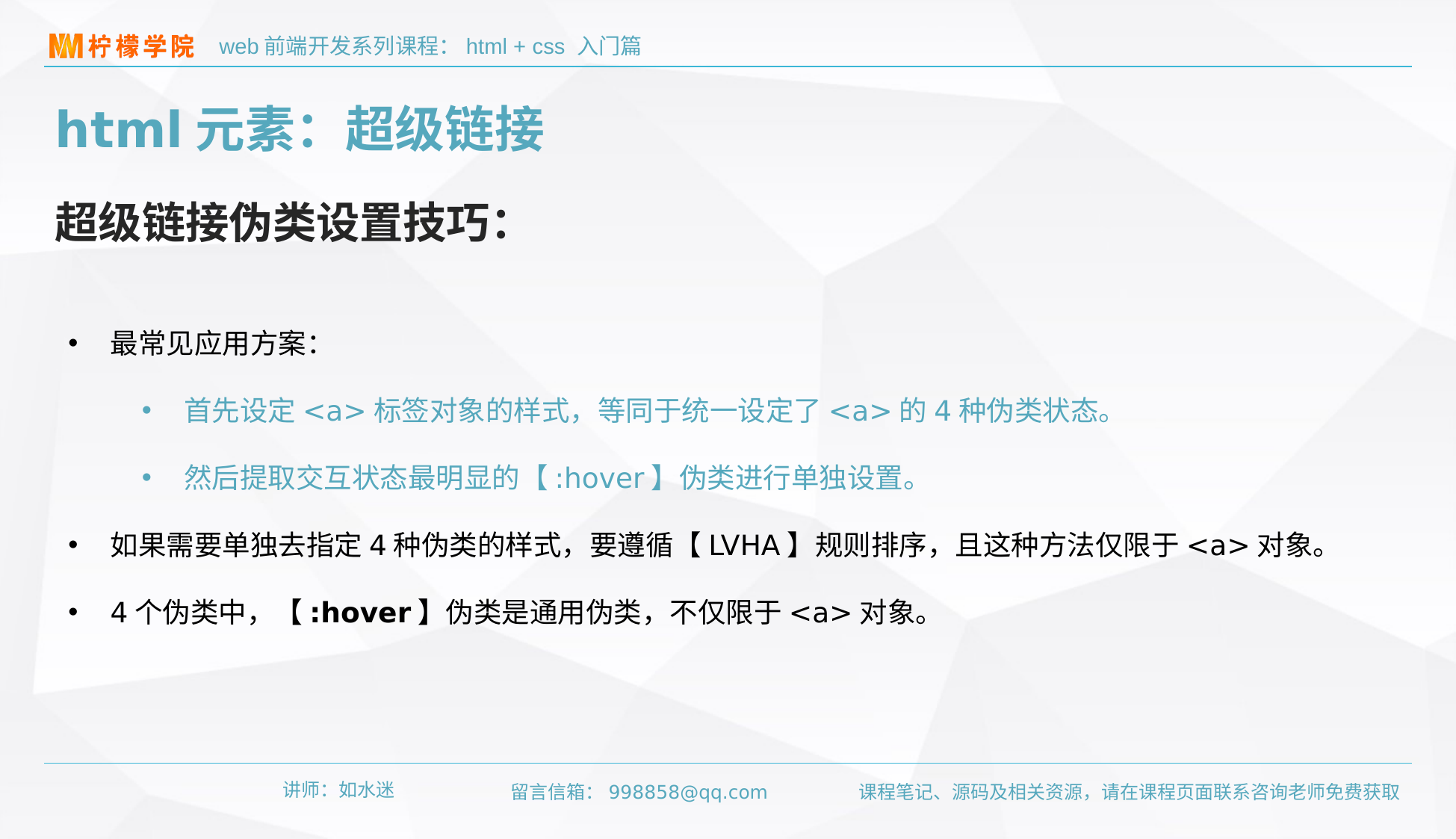

html元素：超级链接
超级链接伪类设置技巧：
最常见应用方案：
首先设定<a>标签对象的样式，等同于统一设定了<a>的4种伪类状态。
然后提取交互状态最明显的【:hover】伪类进行单独设置。
如果需要单独去指定4种伪类的样式，要遵循【LVHA】规则排序，且这种方法仅限于<a>对象。
4个伪类中，【:hover】伪类是通用伪类，不仅限于<a>对象。